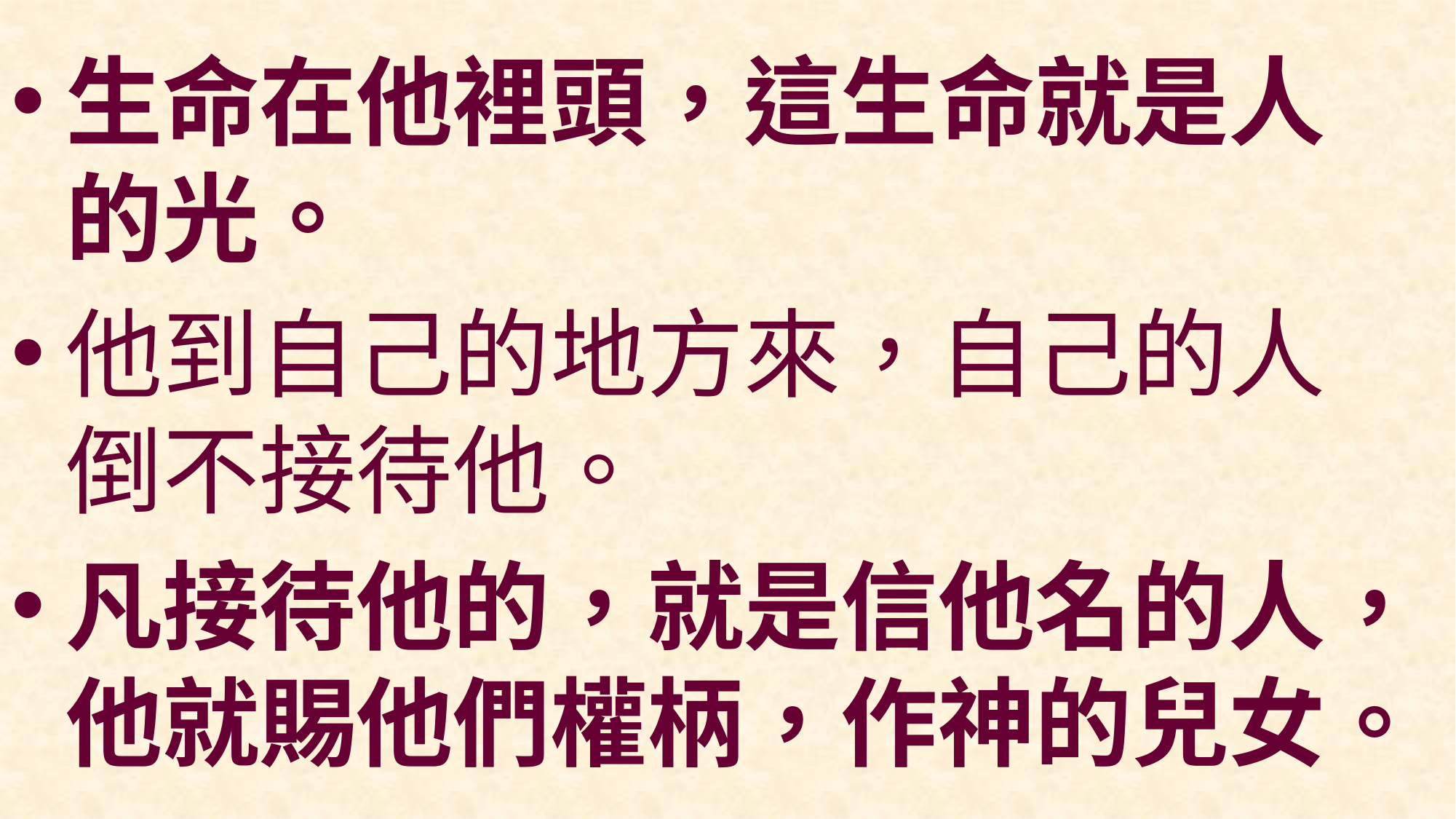

生命在他裡頭，這生命就是人的光。
他到自己的地方來，自己的人倒不接待他。
凡接待他的，就是信他名的人，他就賜他們權柄，作神的兒女。